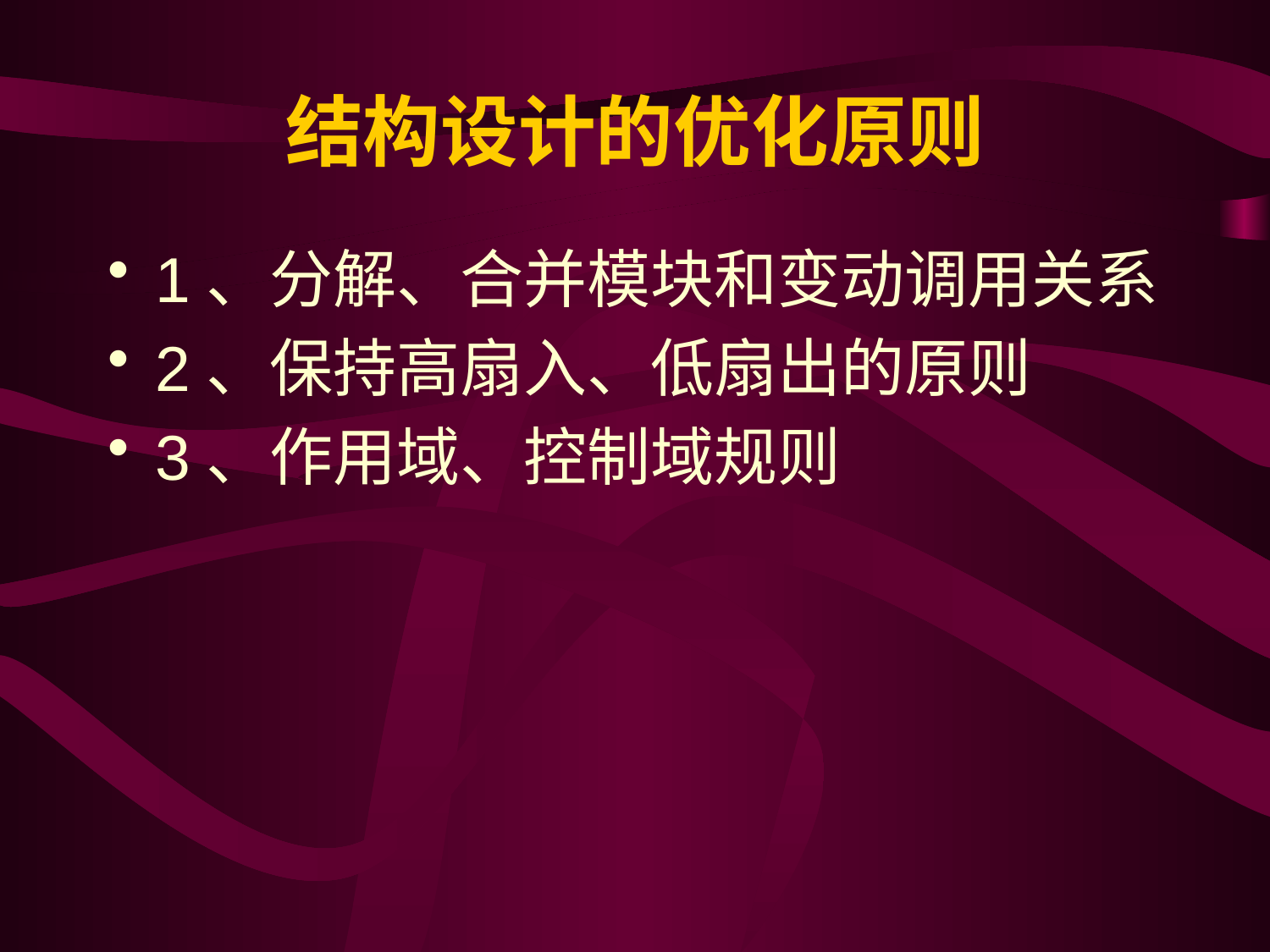

# 结构设计的优化原则
1、分解、合并模块和变动调用关系
2、保持高扇入、低扇出的原则
3、作用域、控制域规则

110